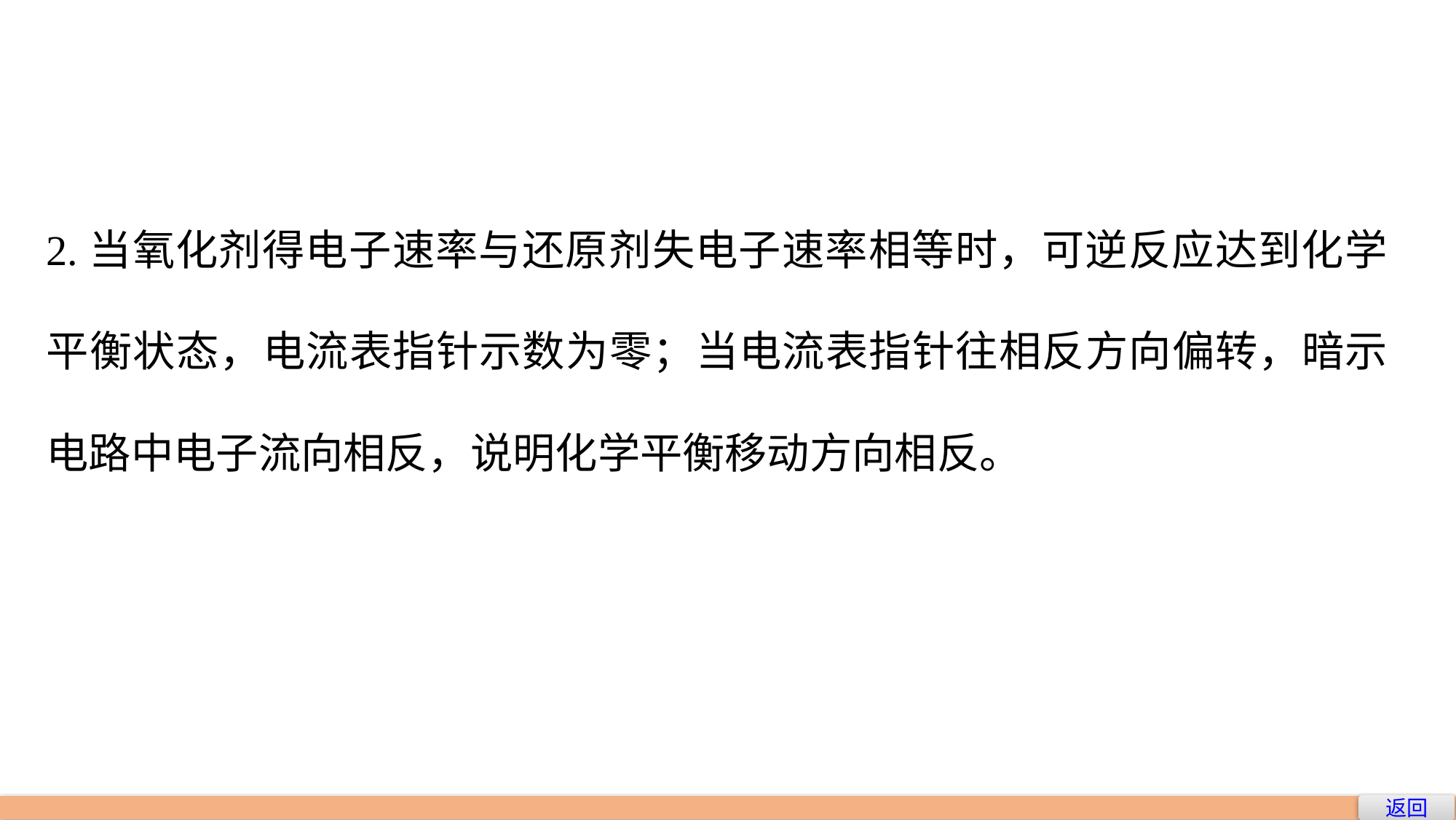

2.当氧化剂得电子速率与还原剂失电子速率相等时，可逆反应达到化学平衡状态，电流表指针示数为零；当电流表指针往相反方向偏转，暗示电路中电子流向相反，说明化学平衡移动方向相反。
返回